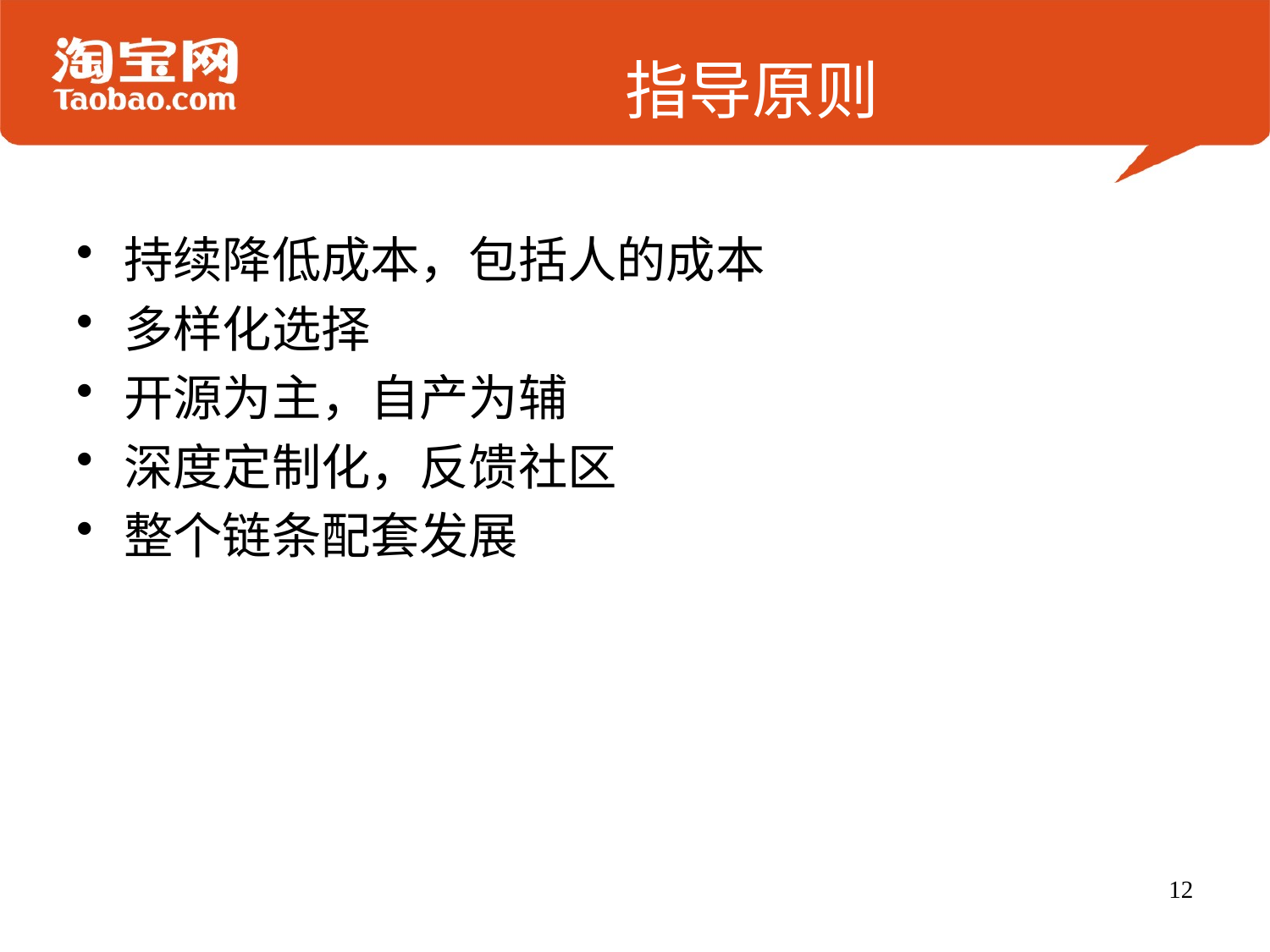

# 指导原则
持续降低成本，包括人的成本
多样化选择
开源为主，自产为辅
深度定制化，反馈社区
整个链条配套发展

12